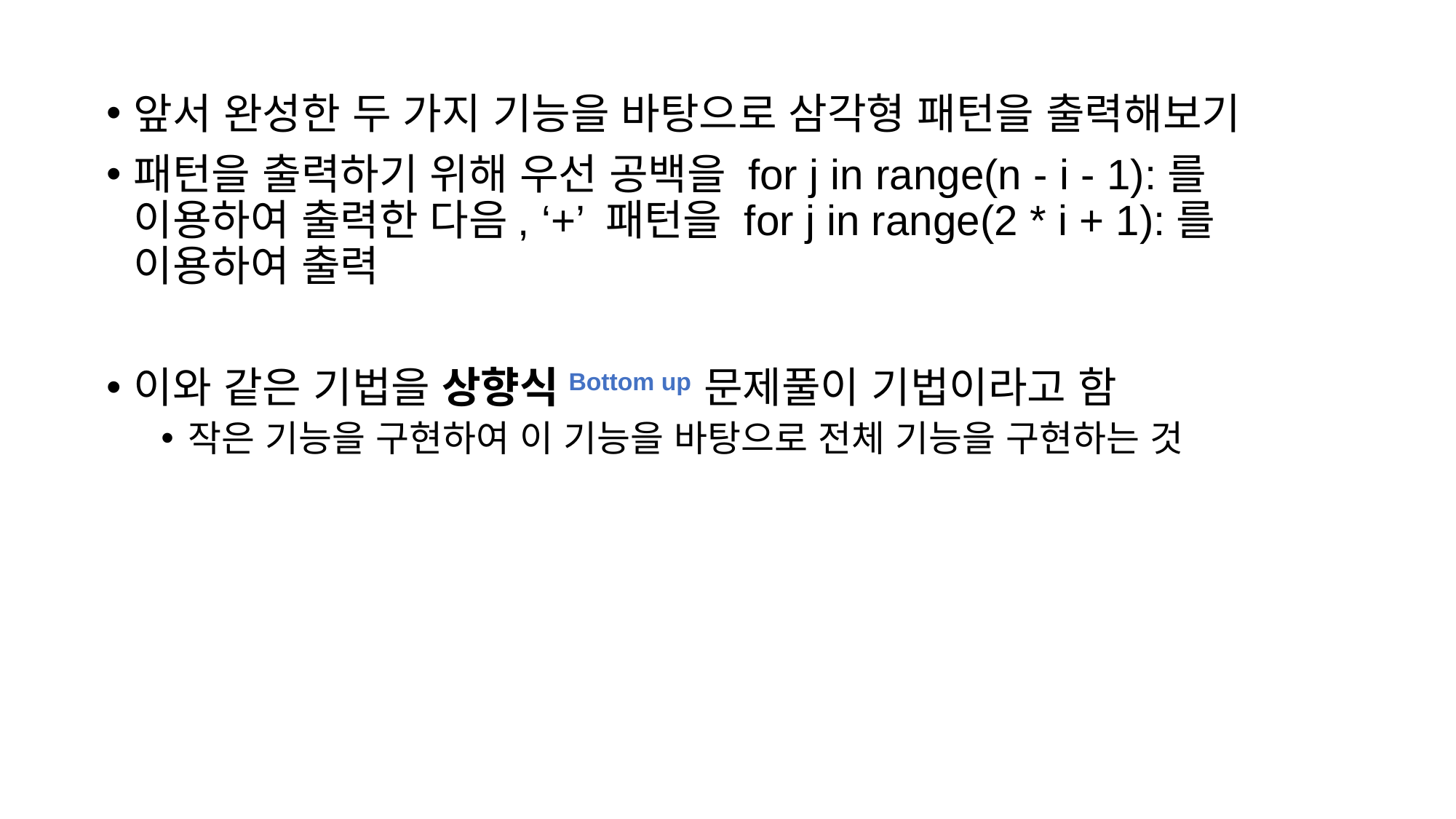

앞서 완성한 두 가지 기능을 바탕으로 삼각형 패턴을 출력해보기
패턴을 출력하기 위해 우선 공백을 for j in range(n - i - 1):를 이용하여 출력한 다음, ‘+’ 패턴을 for j in range(2 * i + 1):를 이용하여 출력

이와 같은 기법을 상향식Bottom up 문제풀이 기법이라고 함
작은 기능을 구현하여 이 기능을 바탕으로 전체 기능을 구현하는 것